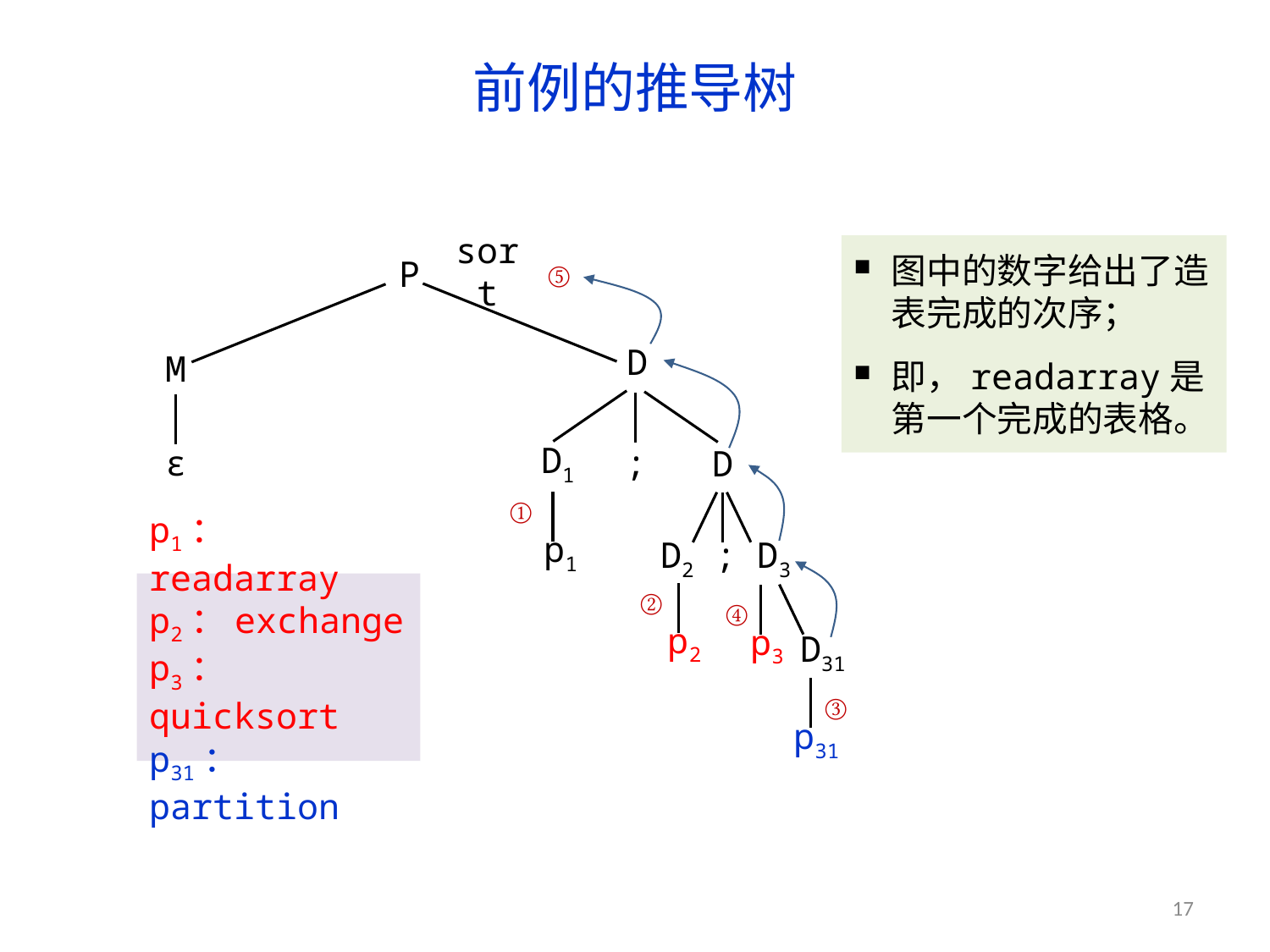

# 前例的推导树
图中的数字给出了造表完成的次序；
即，readarray是第一个完成的表格。
sort
P
⑤

D
M

ε
D
;
D1

①
D2 ; D3
p2
p3
D31
p31
p1

p1：readarray
p2：exchange
p3：quicksort
p31：partition
②
④
③
17